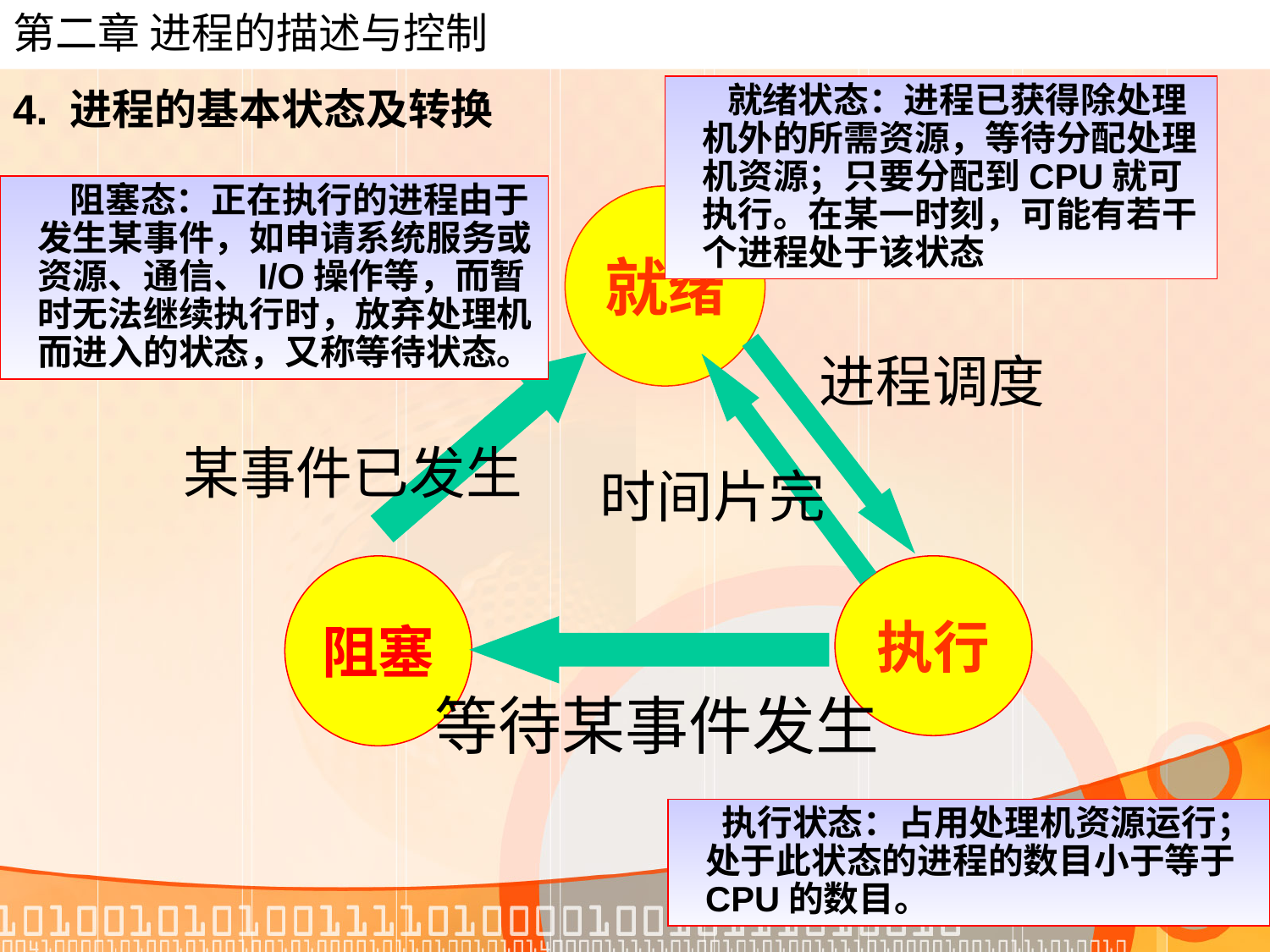

# 第二章 进程的描述与控制
  就绪状态：进程已获得除处理机外的所需资源，等待分配处理机资源；只要分配到CPU就可执行。在某一时刻，可能有若干个进程处于该状态
4. 进程的基本状态及转换
   阻塞态：正在执行的进程由于发生某事件，如申请系统服务或资源、通信、I/O操作等，而暂时无法继续执行时，放弃处理机而进入的状态，又称等待状态。
就绪
进程调度

某事件已发生

时间片完
阻塞
执行

等待某事件发生
 执行状态：占用处理机资源运行；处于此状态的进程的数目小于等于CPU的数目。